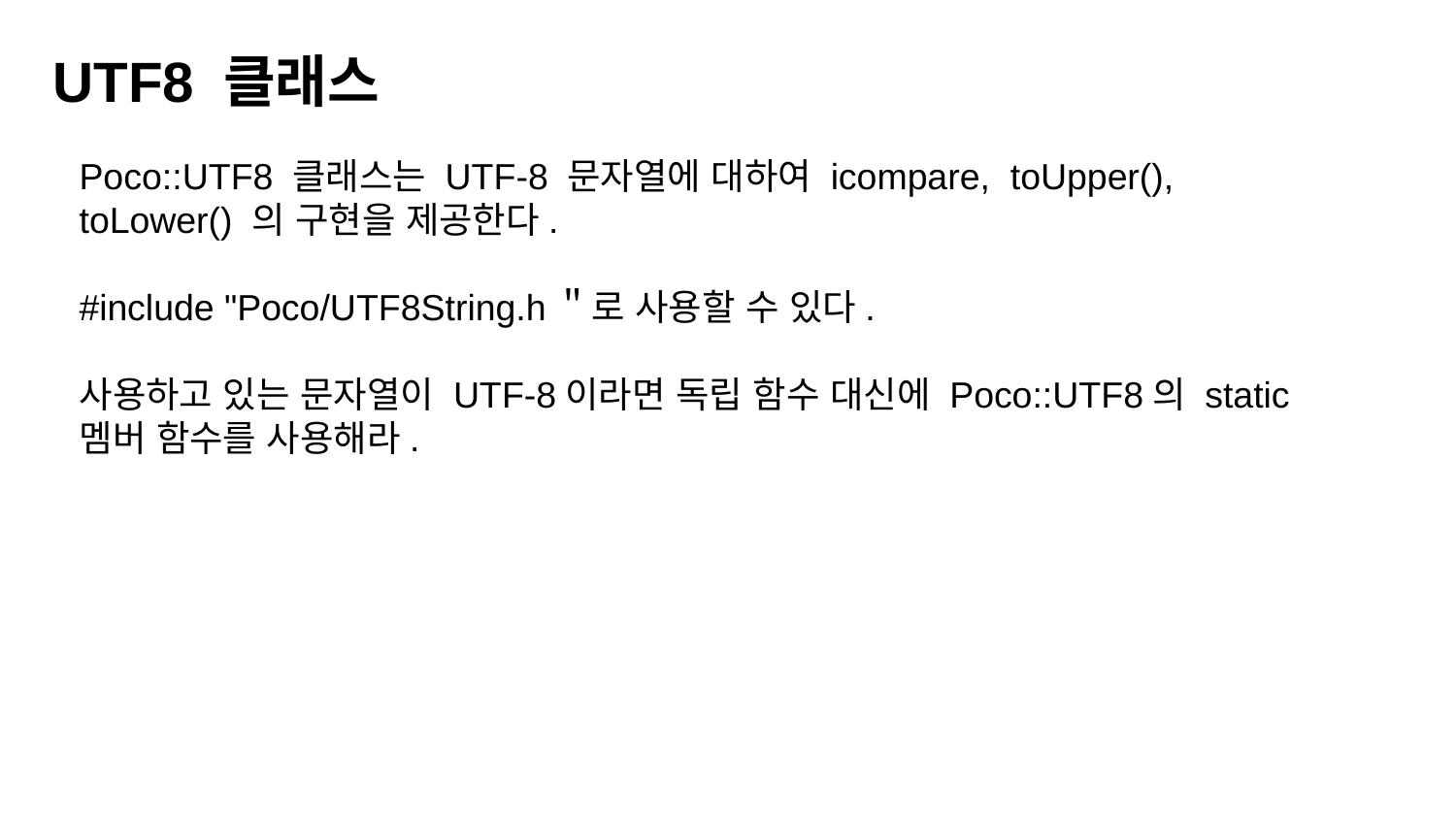

UTF8 클래스
Poco::UTF8 클래스는 UTF-8 문자열에 대하여 icompare,  toUpper(),  toLower() 의 구현을 제공한다.
#include "Poco/UTF8String.h＂로 사용할 수 있다.
사용하고 있는 문자열이 UTF-8이라면 독립 함수 대신에 Poco::UTF8의 static 멤버 함수를 사용해라.